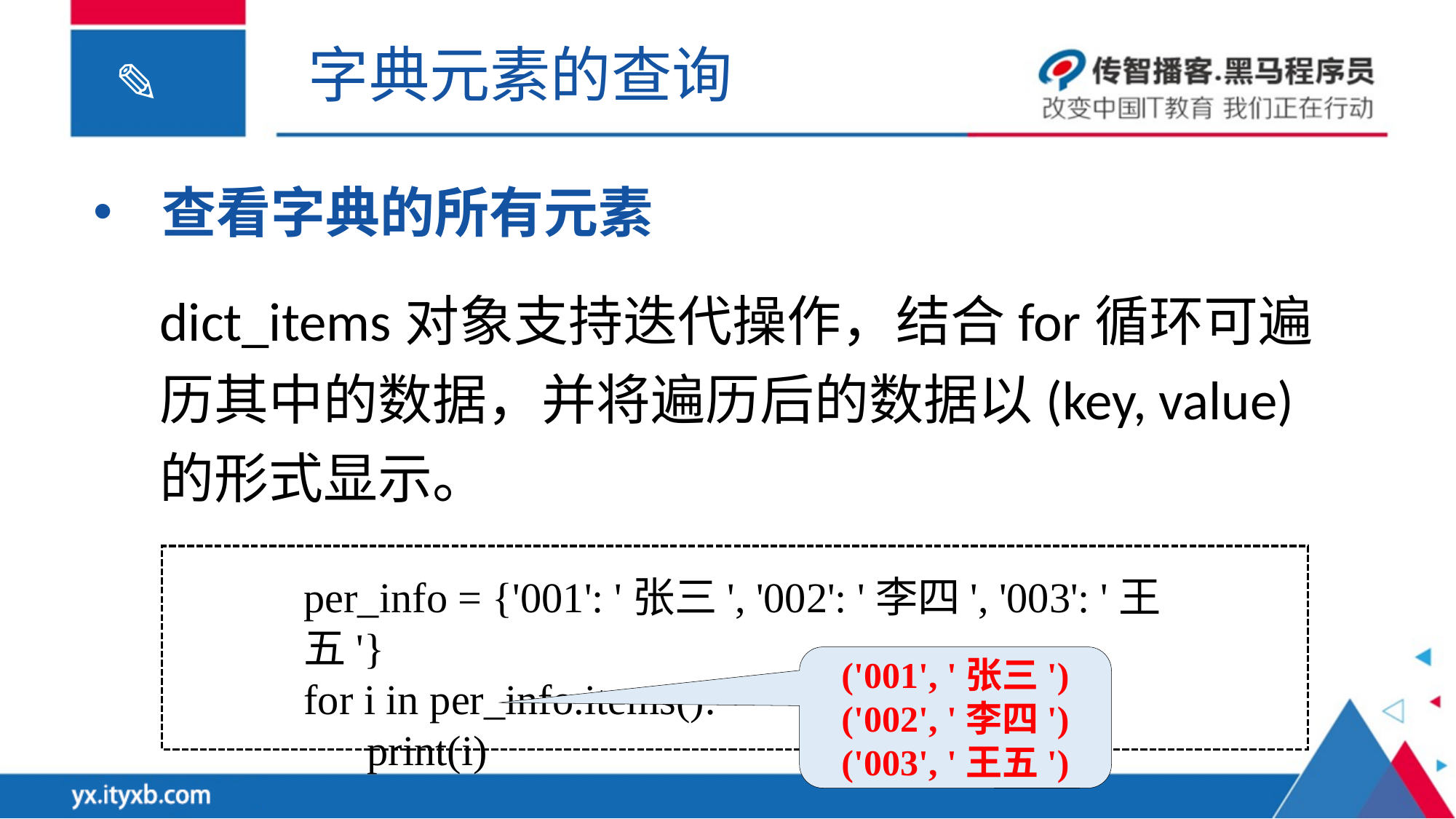

字典元素的查询
查看字典的所有元素
dict_items对象支持迭代操作，结合for循环可遍历其中的数据，并将遍历后的数据以(key, value)的形式显示。

per_info = {'001': '张三', '002': '李四', '003': '王五'}
for i in per_info.items():
      print(i)
('001', '张三')
('002', '李四')
('003', '王五')